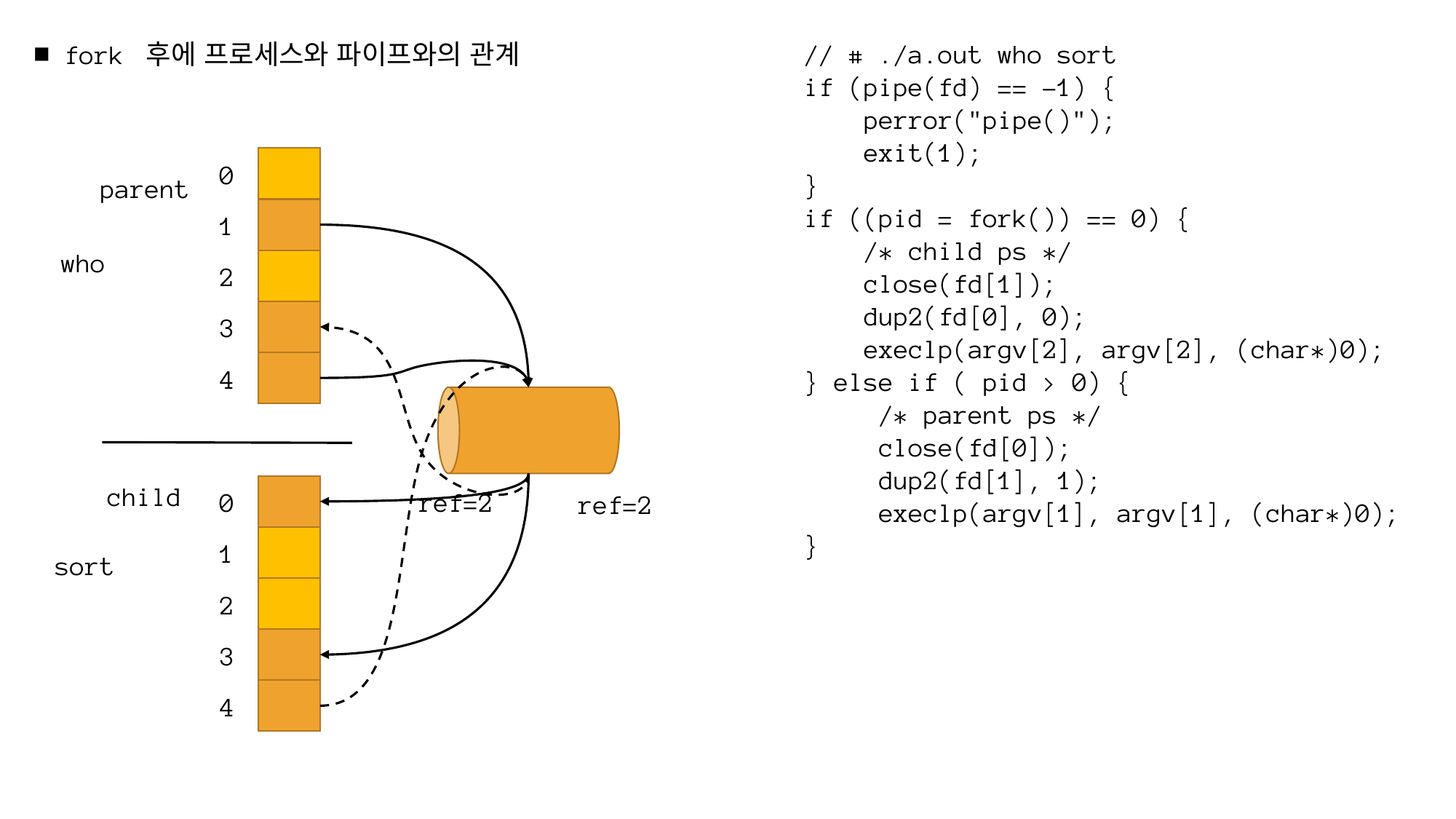

// # ./a.out who sort
if (pipe(fd) == -1) {
    perror("pipe()");
    exit(1);
}
if ((pid = fork()) == 0) {
    /* child ps */
    close(fd[1]);
    dup2(fd[0], 0);
    execlp(argv[2], argv[2], (char*)0);
} else if ( pid > 0) {
     /* parent ps */
     close(fd[0]);
     dup2(fd[1], 1);
     execlp(argv[1], argv[1], (char*)0);
}
■ fork 후에 프로세스와 파이프와의 관계

0
parent

1
who

2

3

4
child

0
ref=2
ref=2

1
sort

2

3

4